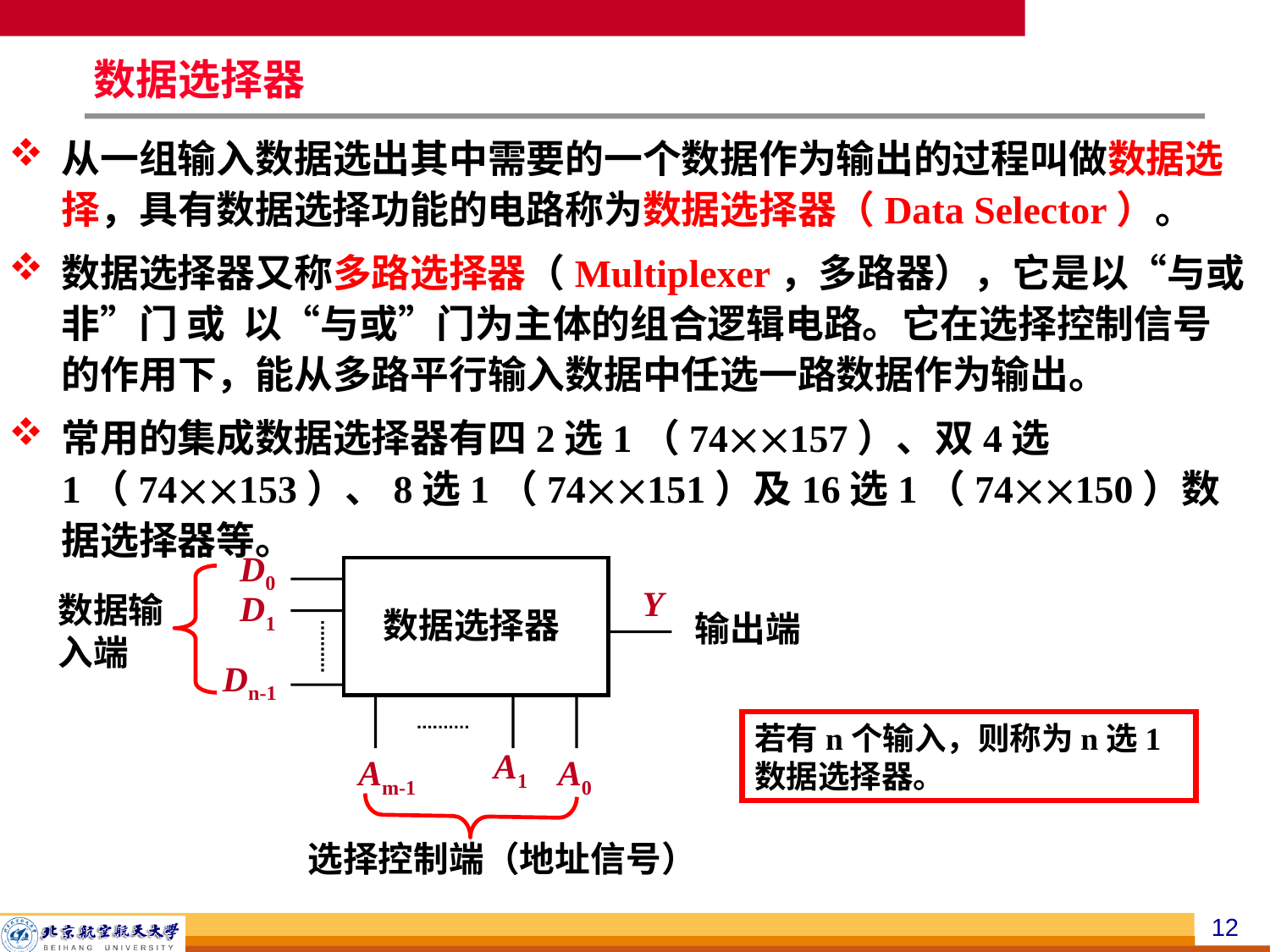

数据选择器
从一组输入数据选出其中需要的一个数据作为输出的过程叫做数据选择，具有数据选择功能的电路称为数据选择器（Data Selector）。
数据选择器又称多路选择器（Multiplexer，多路器），它是以“与或非”门 或  以“与或”门为主体的组合逻辑电路。它在选择控制信号的作用下，能从多路平行输入数据中任选一路数据作为输出。
常用的集成数据选择器有四2选1（74××157）、双4选1（74××153）、8选1（74××151）及16选1（74××150）数据选择器等。
D0

Y

D1
数据输入端
数据选择器
输出端

Dn-1

A1
Am-1
A0
选择控制端（地址信号）
若有n个输入，则称为n选1数据选择器。